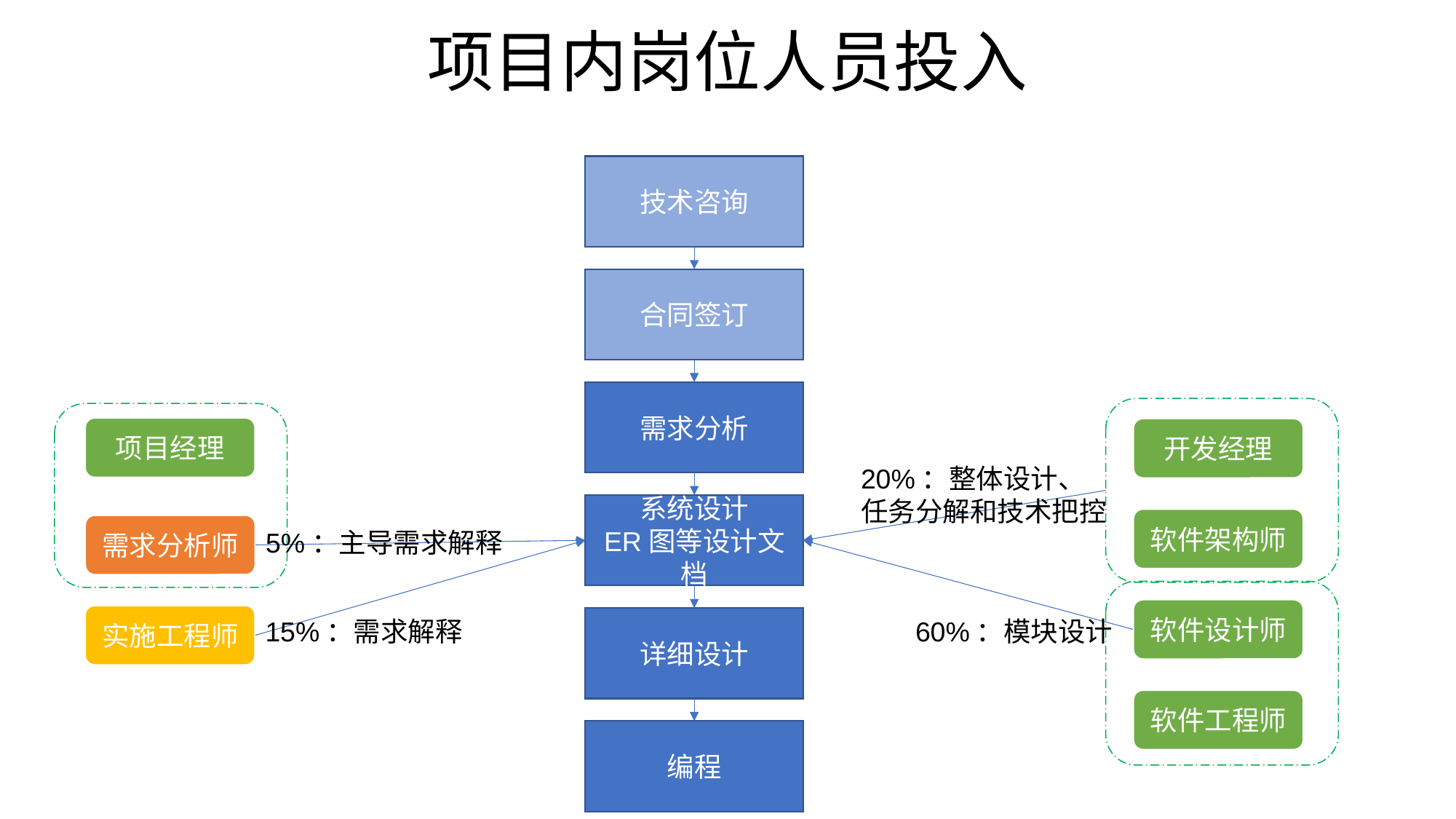

# 项目内岗位人员投入
技术咨询
合同签订
需求分析

项目经理
开发经理
20%：整体设计、任务分解和技术把控
系统设计
ER图等设计文档
软件架构师
需求分析师
5%：主导需求解释

软件设计师
实施工程师
详细设计
60%：模块设计
15%：需求解释
软件工程师
编程